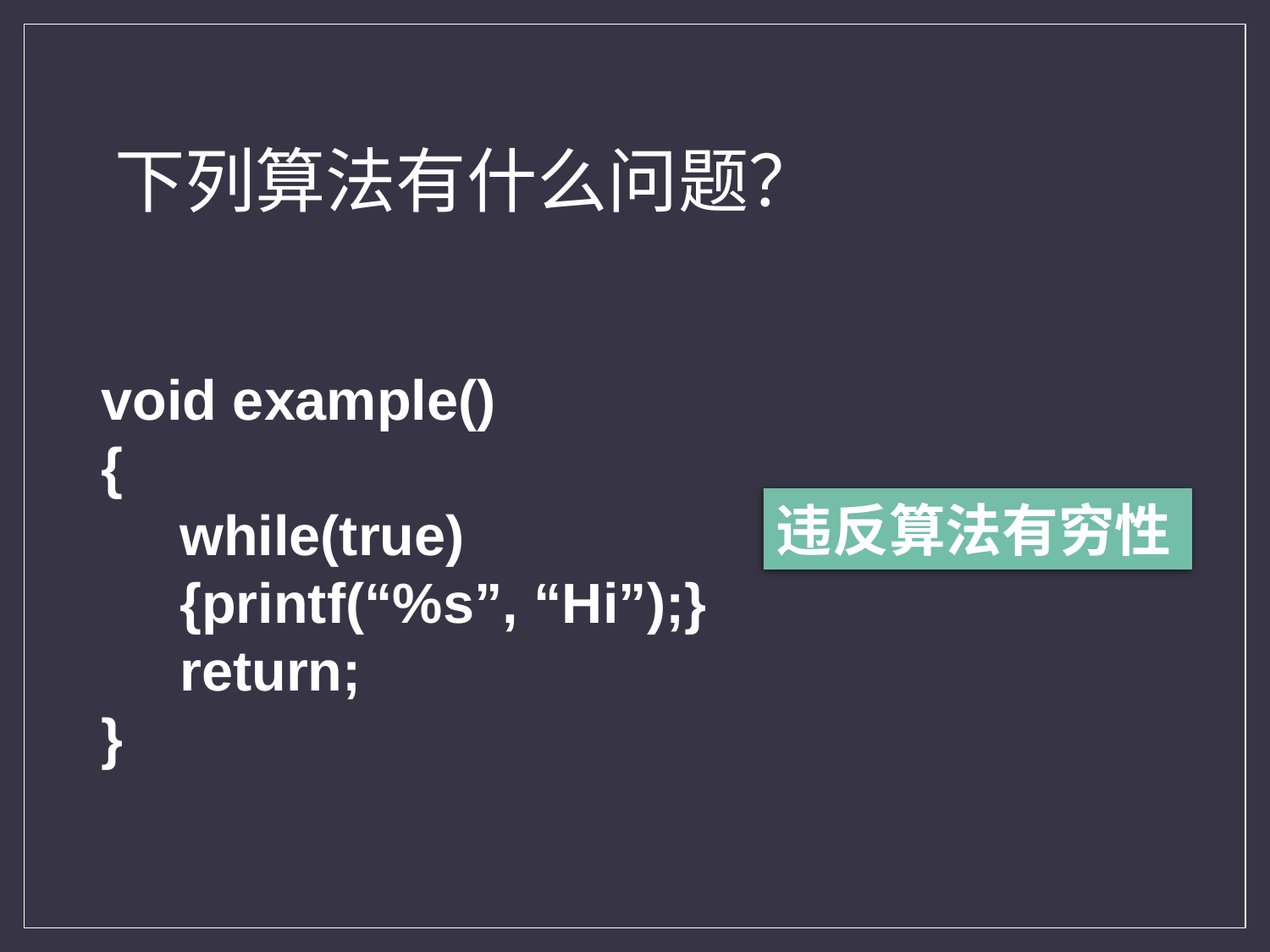

# 下列算法有什么问题？
void example()
{
     while(true)
     {printf(“%s”, “Hi”);}
     return;
}
违反算法有穷性